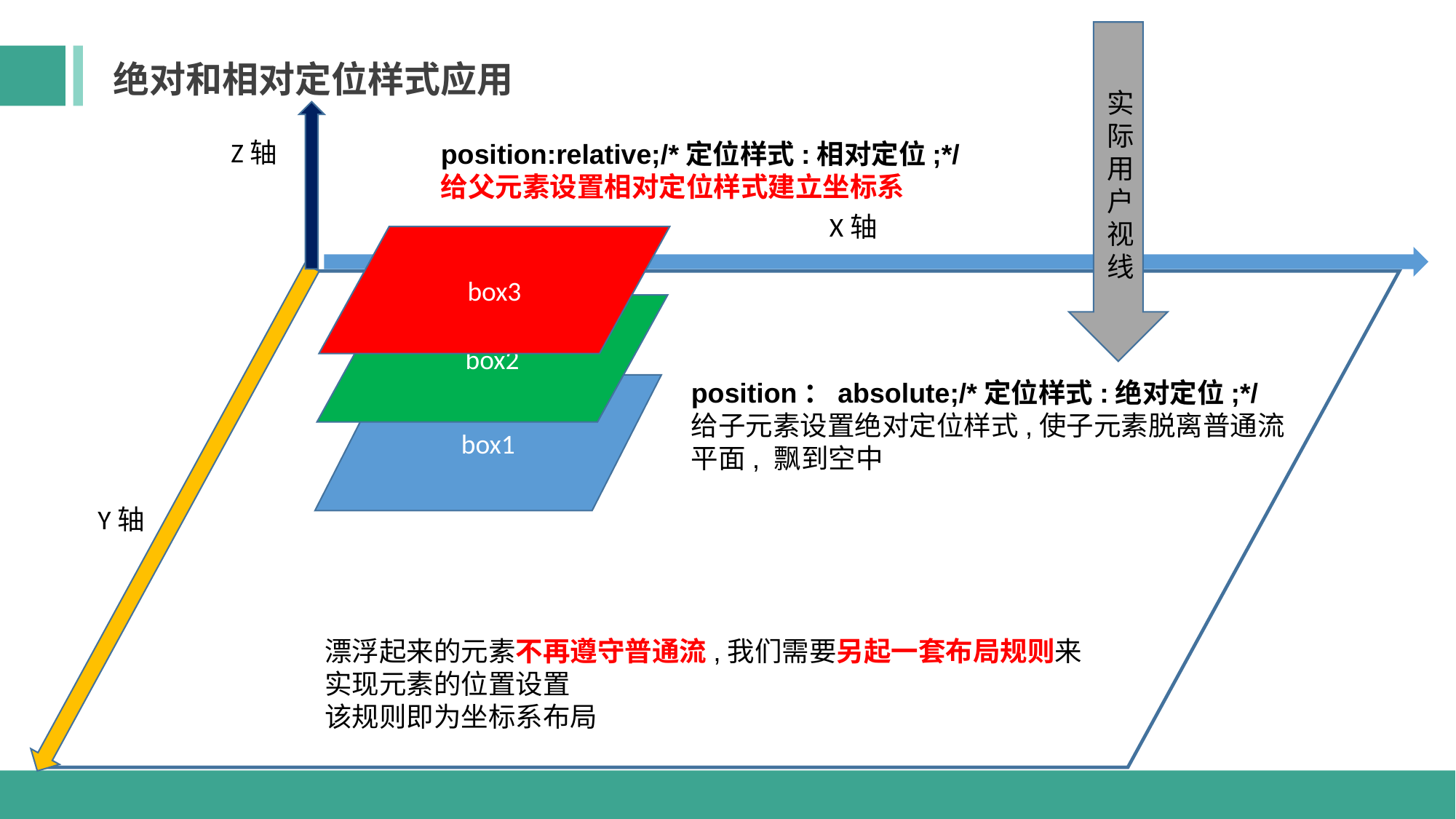

绝对和相对定位样式应用
实际用户视线

Z轴
position:relative;/*定位样式:相对定位;*/
给父元素设置相对定位样式建立坐标系
X轴
box3

box2
position：absolute;/*定位样式:绝对定位;*/
给子元素设置绝对定位样式,使子元素脱离普通流平面, 飘到空中
box1
Y轴
漂浮起来的元素不再遵守普通流,我们需要另起一套布局规则来实现元素的位置设置
该规则即为坐标系布局